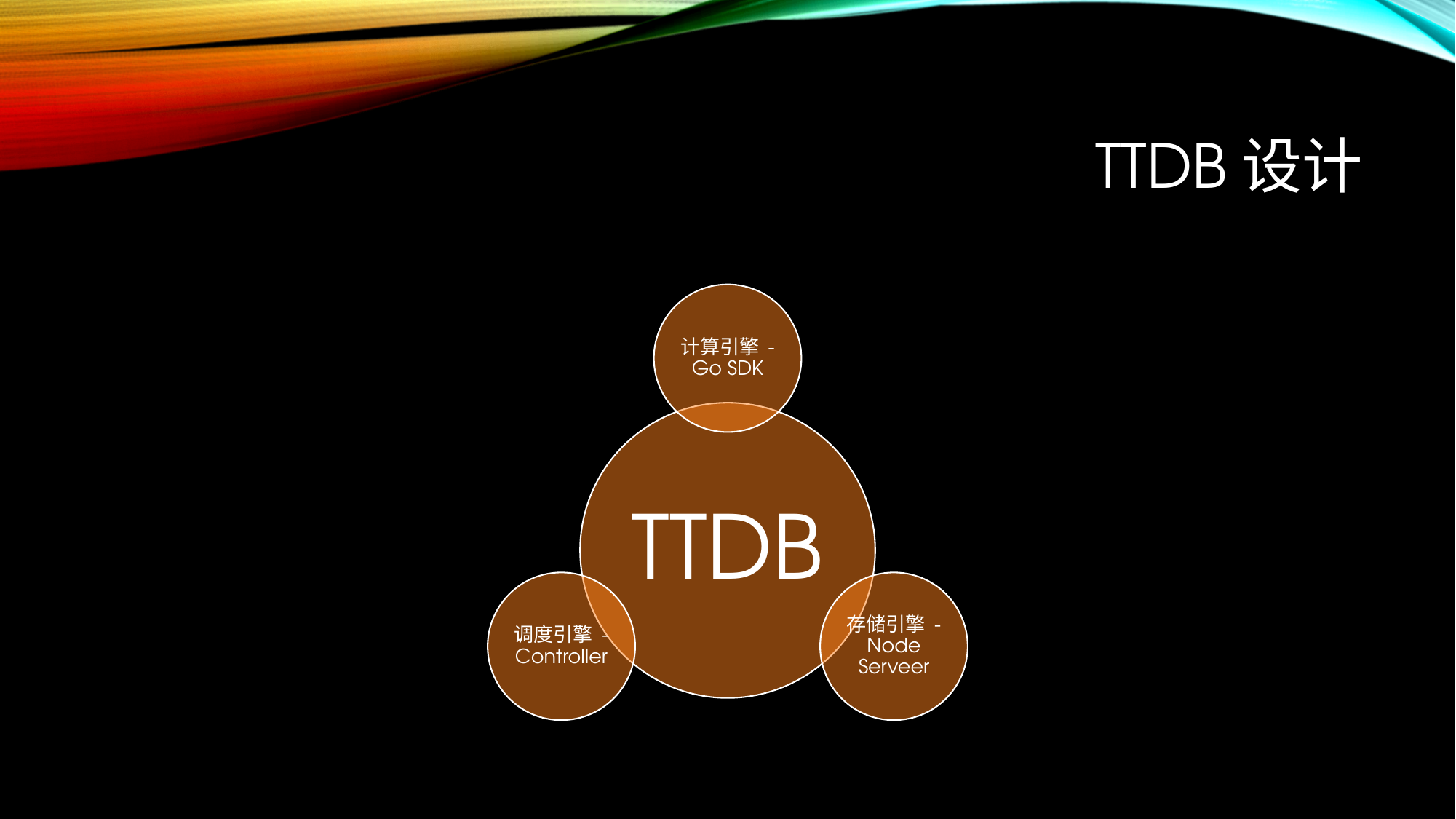

# TTDB设计
TTDB
计算引擎 - Go SDK
存储引擎 - Node Serveer
调度引擎 - Controller